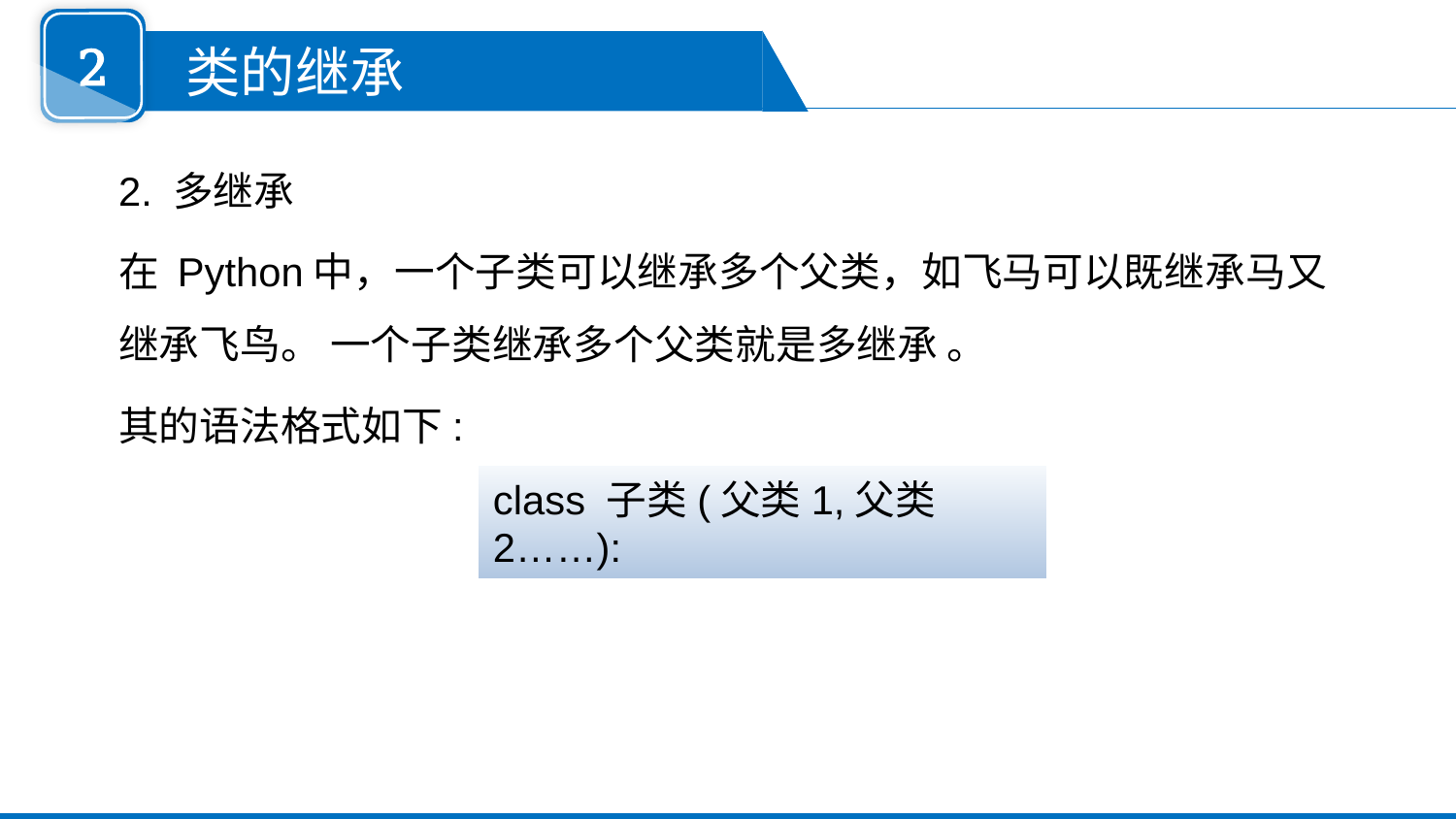

2

  类的继承
2. 多继承
在 Python中，一个子类可以继承多个父类，如飞马可以既继承马又继承飞鸟。 一个子类继承多个父类就是多继承 。
其的语法格式如下:

class 子类(父类1,父类2……):